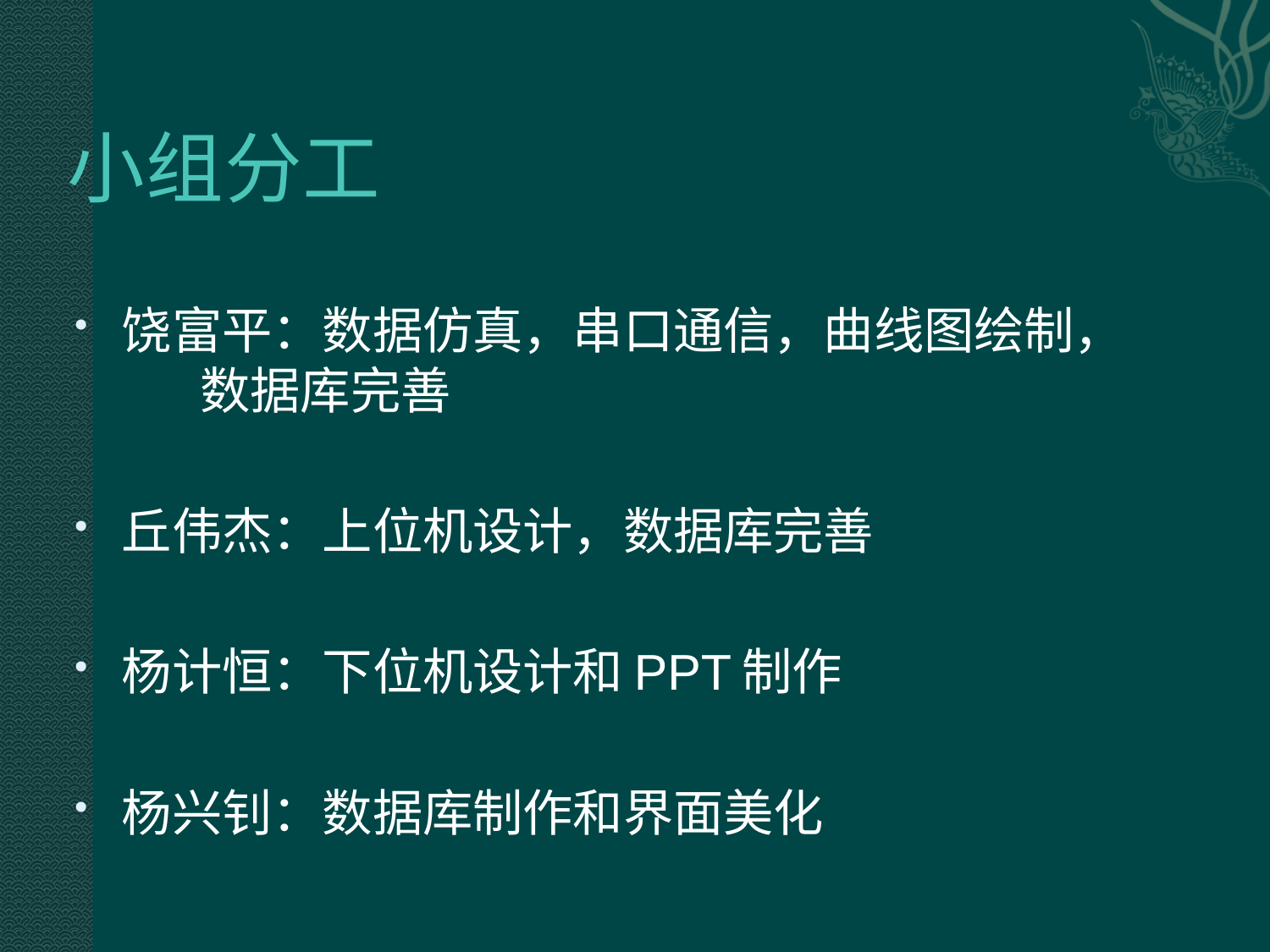

# 小组分工

饶富平：数据仿真，串口通信，曲线图绘制，              数据库完善

丘伟杰：上位机设计，数据库完善

杨计恒：下位机设计和PPT制作

杨兴钊：数据库制作和界面美化